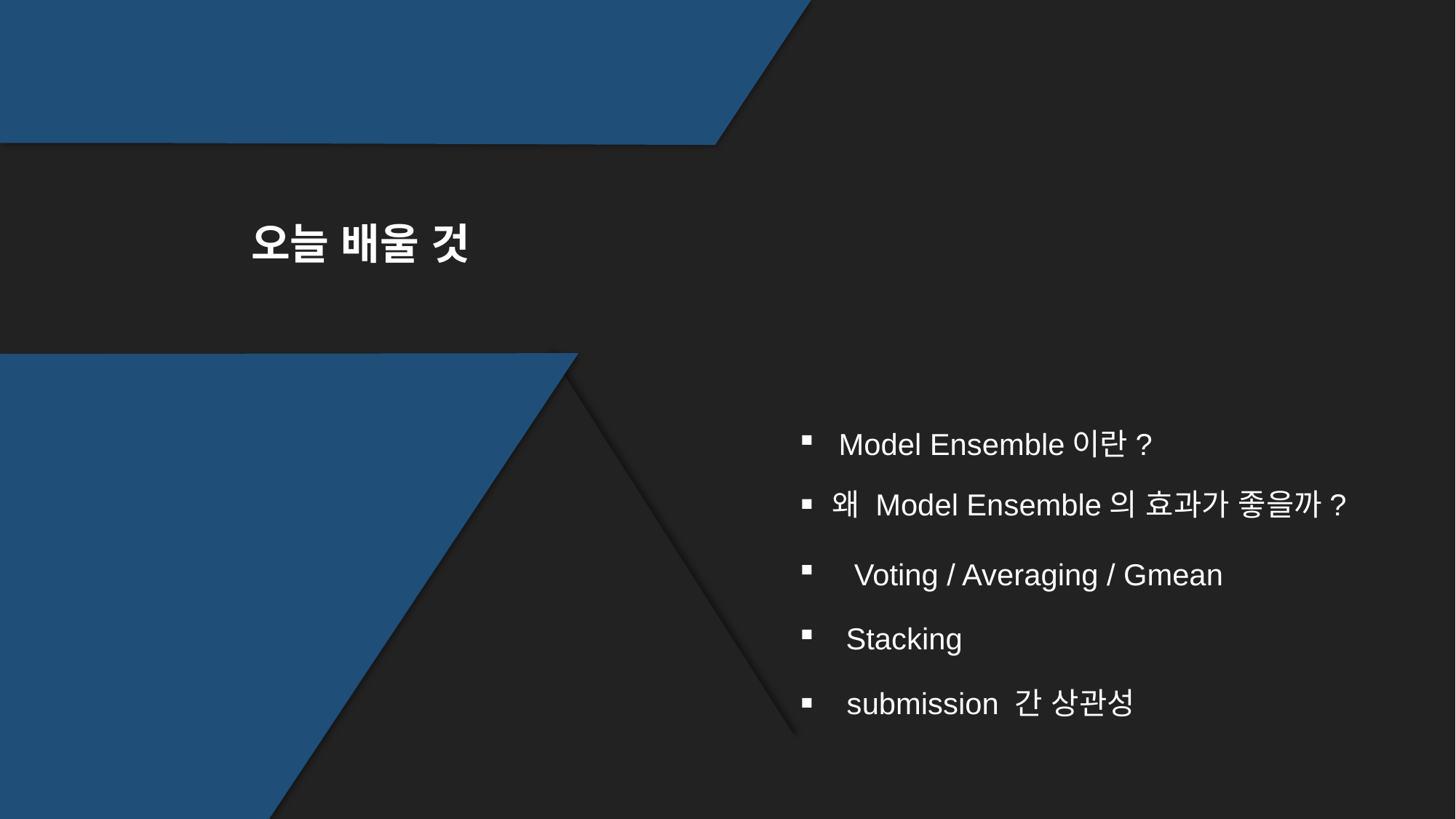

오늘 배울 것

Model Ensemble이란?

왜 Model Ensemble의 효과가 좋을까?

Voting / Averaging / Gmean

Stacking

submission 간 상관성